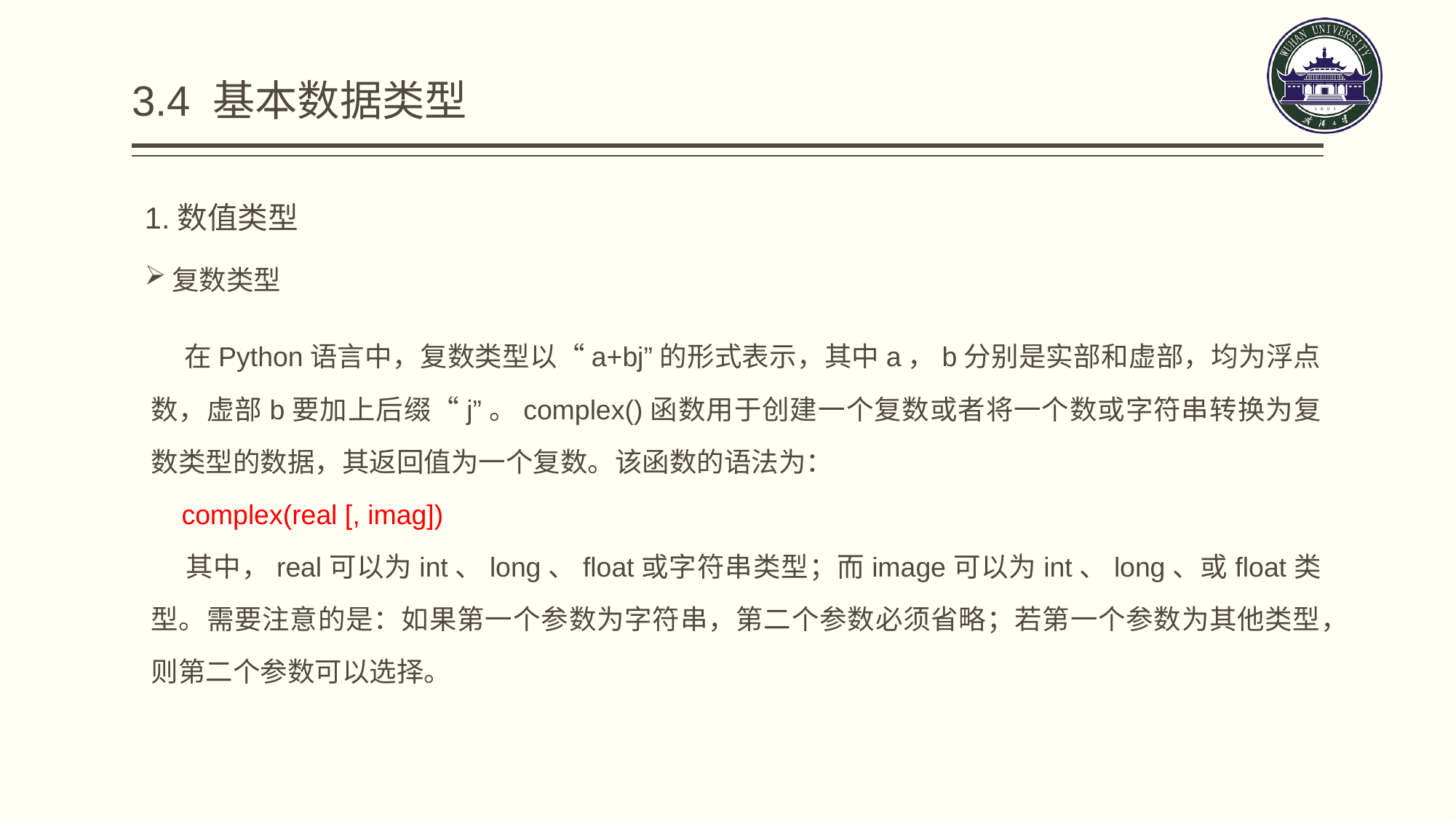

3.4 基本数据类型
1.数值类型
复数类型
    在Python语言中，复数类型以“a+bj”的形式表示，其中a，b分别是实部和虚部，均为浮点数，虚部b要加上后缀“j”。complex()函数用于创建一个复数或者将一个数或字符串转换为复数类型的数据，其返回值为一个复数。该函数的语法为：
    complex(real [, imag])
    其中，real可以为int、long、float或字符串类型；而image可以为int、long、或float类型。需要注意的是：如果第一个参数为字符串，第二个参数必须省略；若第一个参数为其他类型，则第二个参数可以选择。